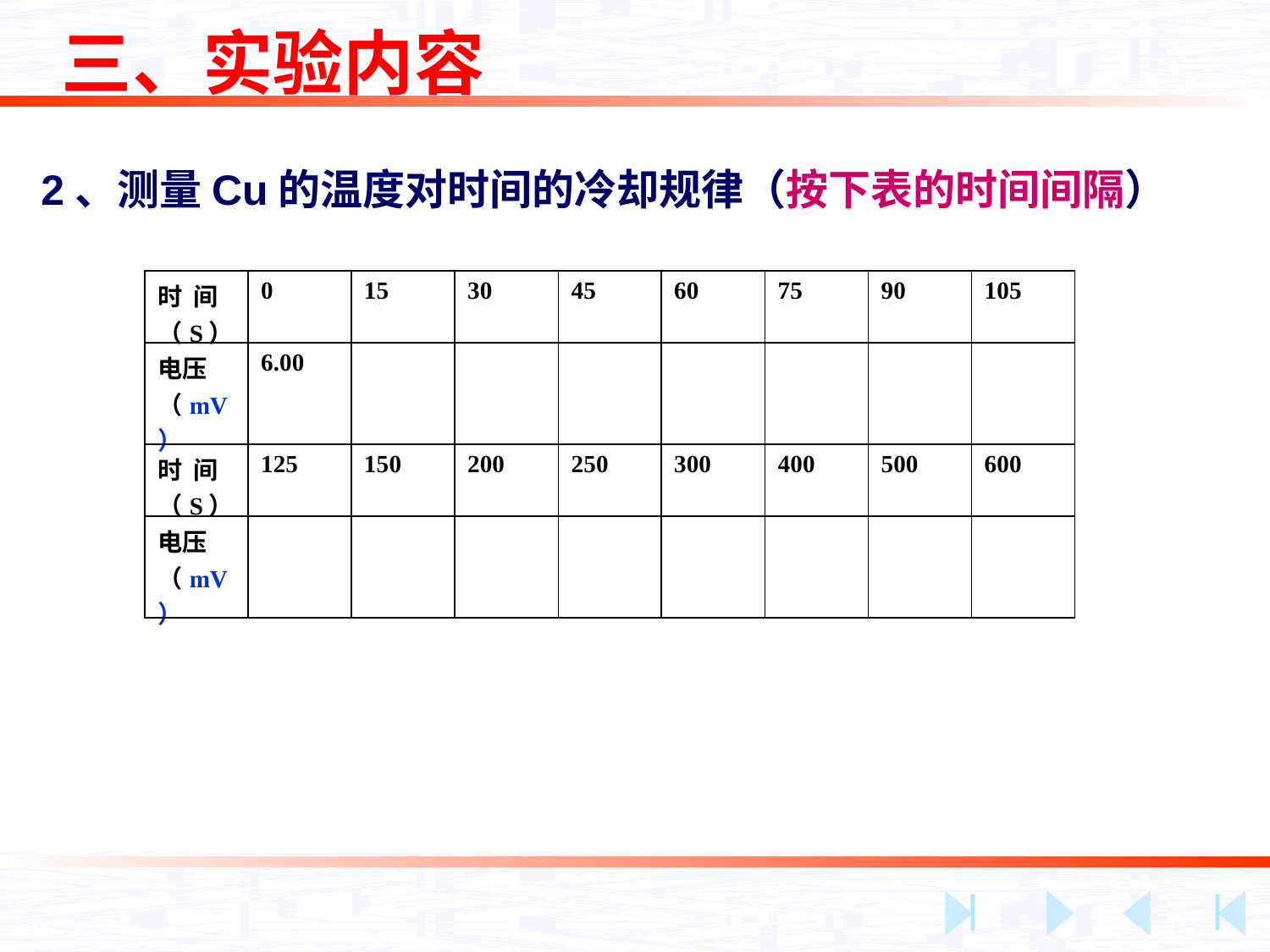

三、实验内容
2、测量Cu的温度对时间的冷却规律（按下表的时间间隔）
| 时 间 （S） | 0 | 15 | 30 | 45 | 60 | 75 | 90 | 105 |
| --- | --- | --- | --- | --- | --- | --- | --- | --- |
| 电压（mV） | 6.00 |  |  |  |  |  |  |  |
| 时 间 （S） | 125 | 150 | 200 | 250 | 300 | 400 | 500 | 600 |
| 电压（mV） |  |  |  |  |  |  |  |  |